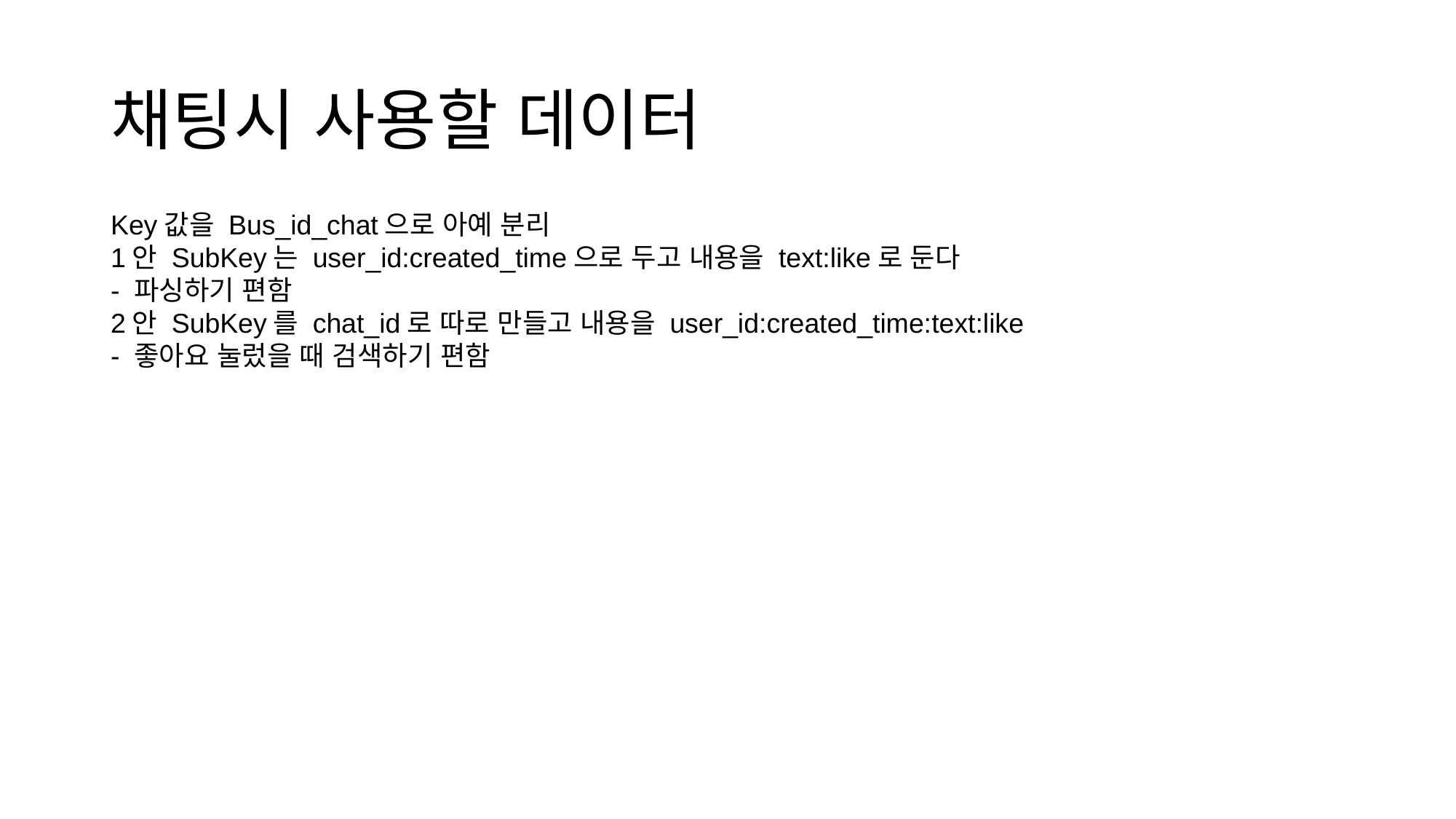

# 채팅시 사용할 데이터
Key값을 Bus_id_chat으로 아예 분리
1안 SubKey는 user_id:created_time으로 두고 내용을 text:like로 둔다
- 파싱하기 편함
2안 SubKey를 chat_id로 따로 만들고 내용을 user_id:created_time:text:like
- 좋아요 눌렀을 때 검색하기 편함